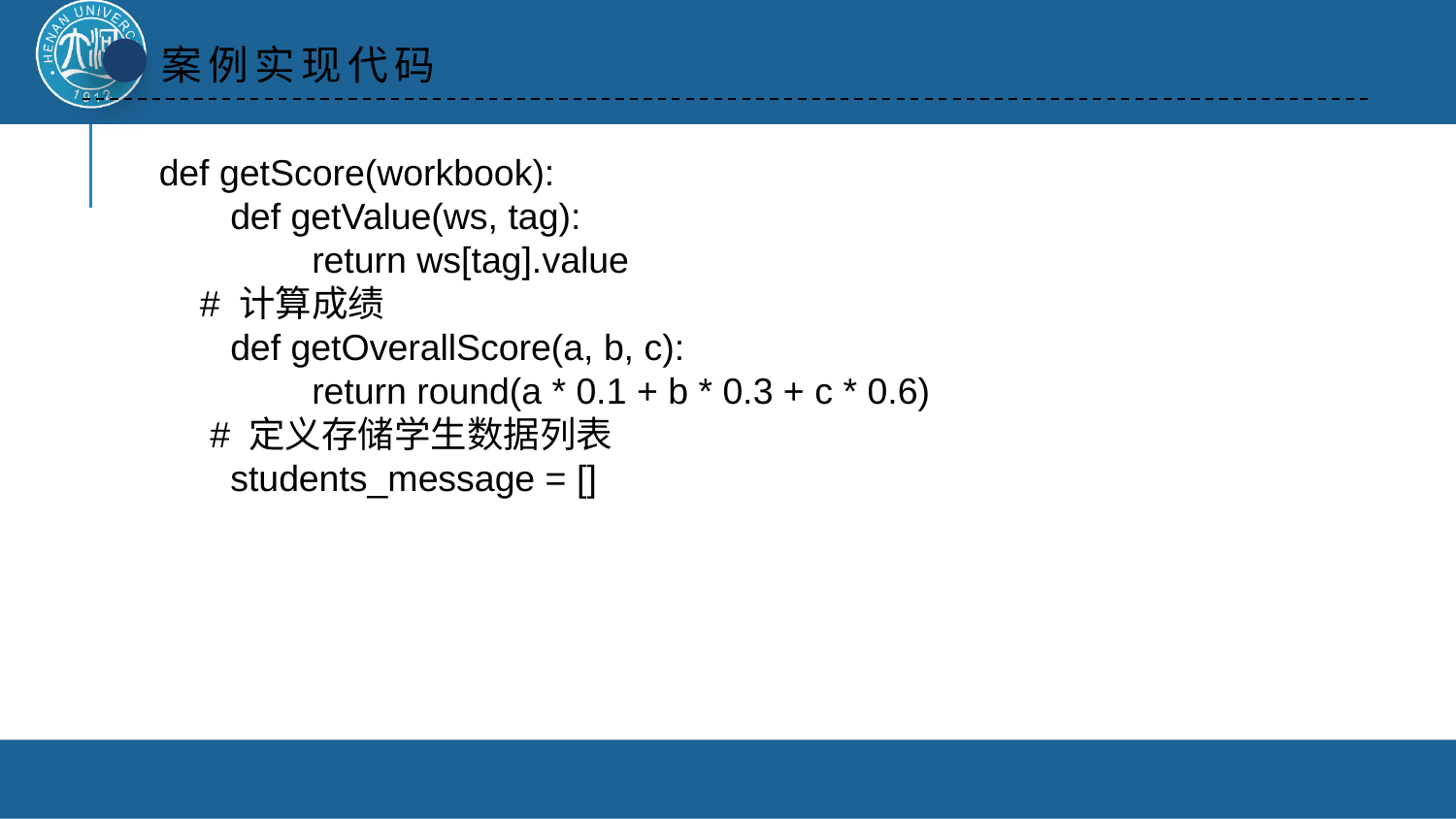

案例实现代码

def getScore(workbook):
       def getValue(ws, tag):
               return ws[tag].value
    # 计算成绩
       def getOverallScore(a, b, c):
               return round(a * 0.1 + b * 0.3 + c * 0.6)
     # 定义存储学生数据列表
       students_message = []